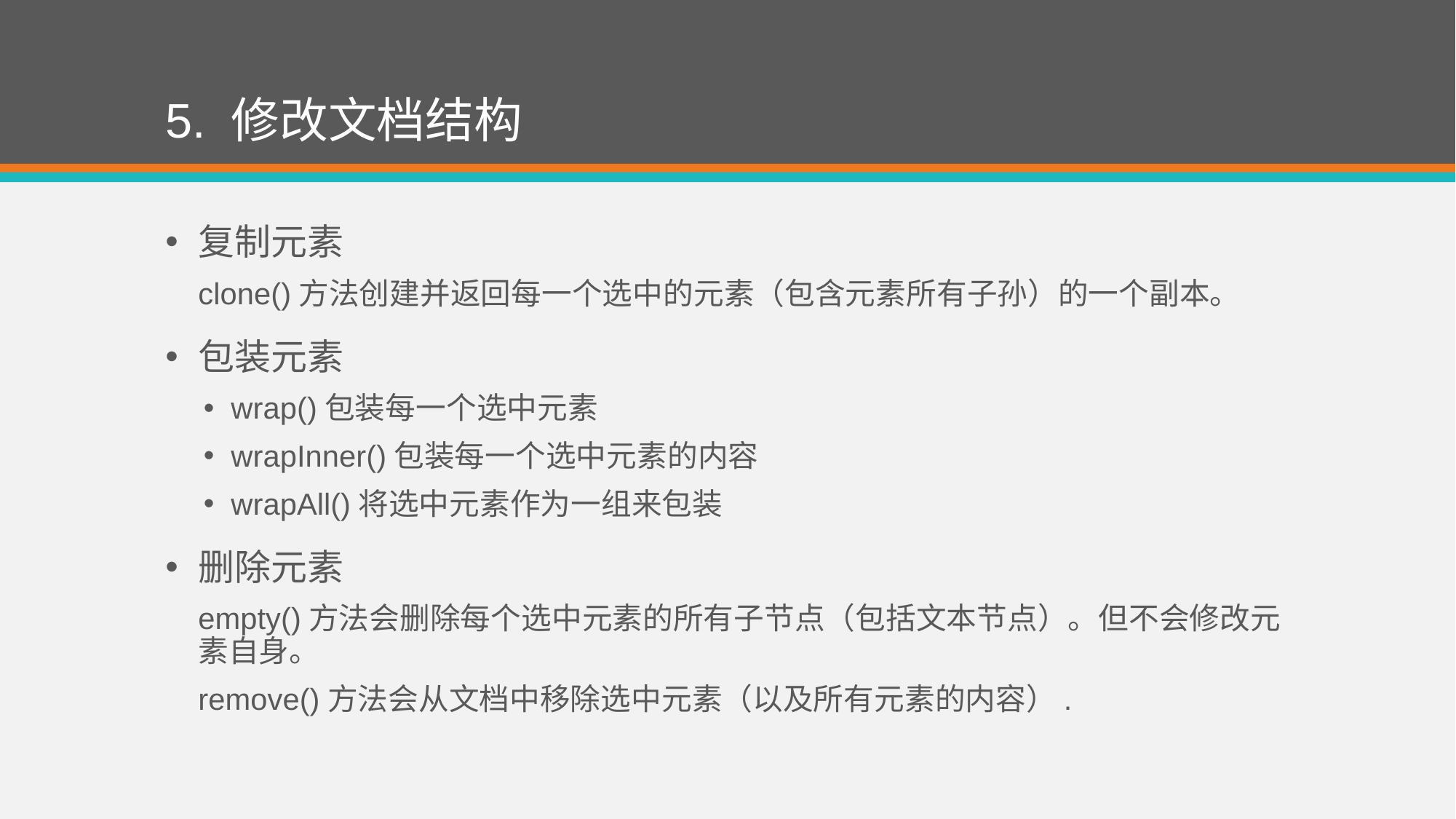

# 5. 修改文档结构
复制元素
clone()方法创建并返回每一个选中的元素（包含元素所有子孙）的一个副本。
包装元素
wrap()包装每一个选中元素
wrapInner()包装每一个选中元素的内容
wrapAll()将选中元素作为一组来包装
删除元素
empty()方法会删除每个选中元素的所有子节点（包括文本节点）。但不会修改元素自身。
remove()方法会从文档中移除选中元素（以及所有元素的内容）.